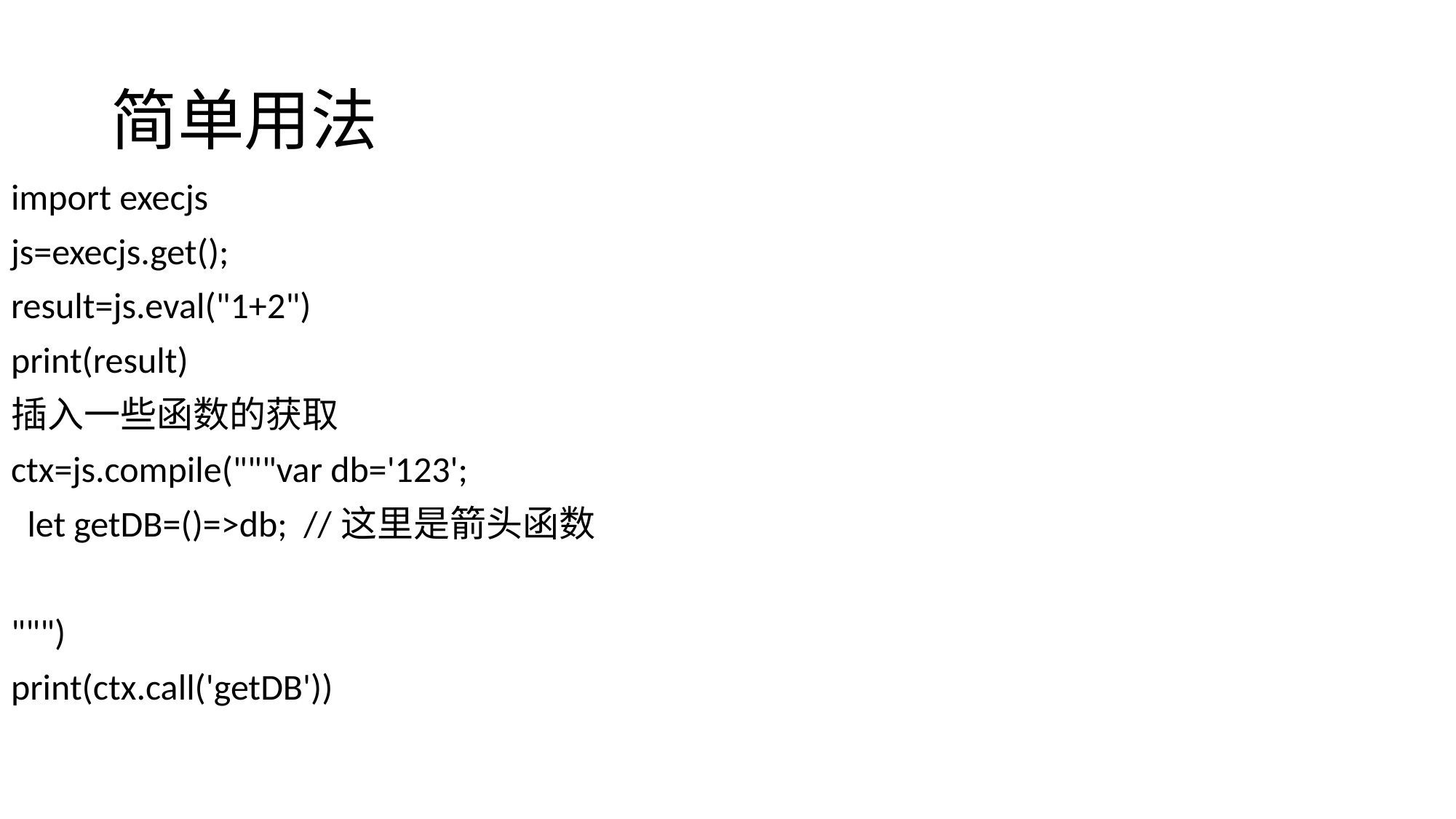

# 简单用法
import execjs
js=execjs.get();
result=js.eval("1+2")
print(result)
插入一些函数的获取
ctx=js.compile("""var db='123';
  let getDB=()=>db;  //这里是箭头函数

""")
print(ctx.call('getDB'))